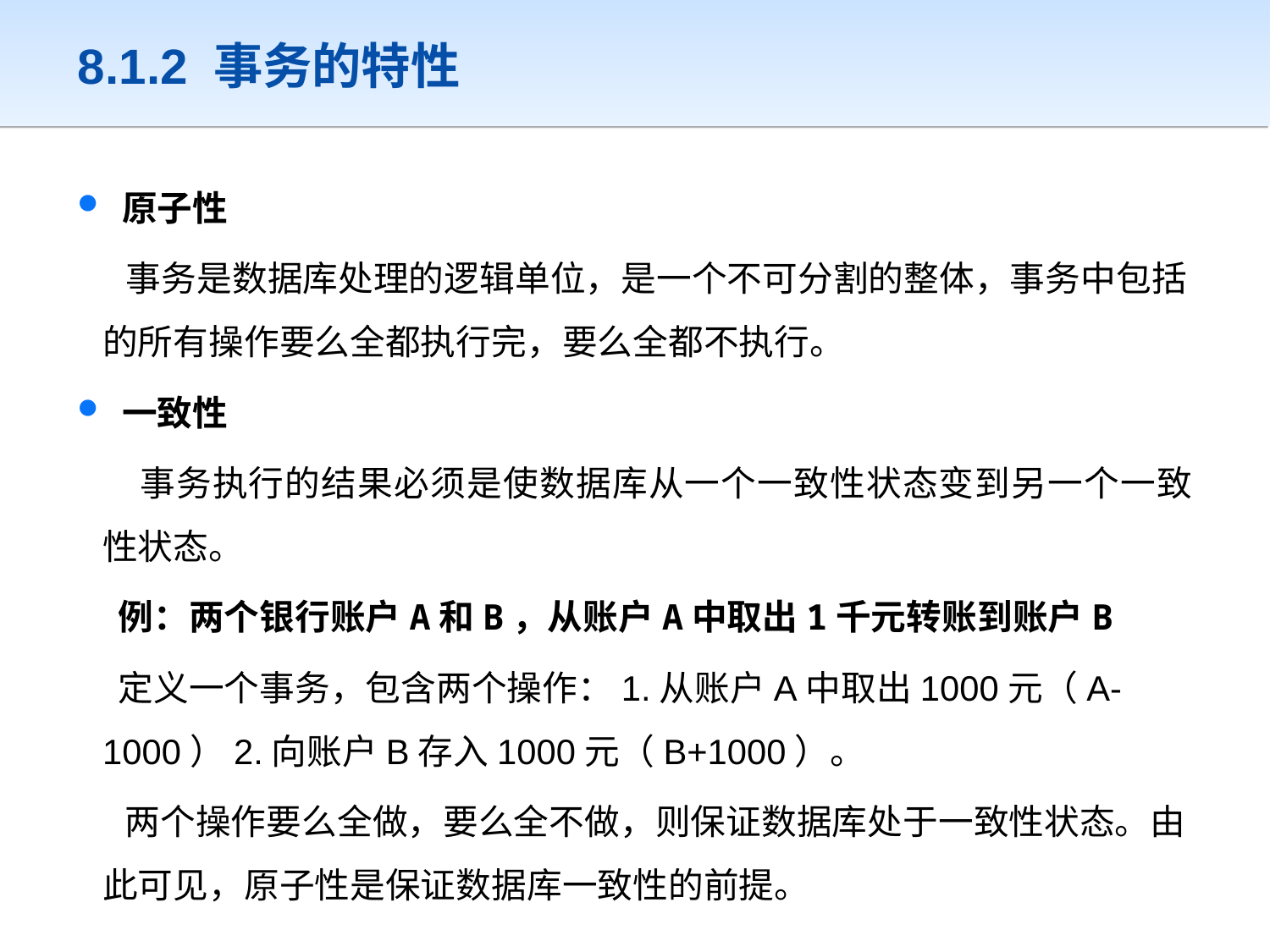

8.1.2 事务的特性
 原子性
     事务是数据库处理的逻辑单位，是一个不可分割的整体，事务中包括的所有操作要么全都执行完，要么全都不执行。
 一致性
      事务执行的结果必须是使数据库从一个一致性状态变到另一个一致性状态。
    例：两个银行账户A和B，从账户A中取出1千元转账到账户B
    定义一个事务，包含两个操作：1.从账户A中取出1000元（A-1000）2.向账户B存入1000元（B+1000）。
     两个操作要么全做，要么全不做，则保证数据库处于一致性状态。由此可见，原子性是保证数据库一致性的前提。